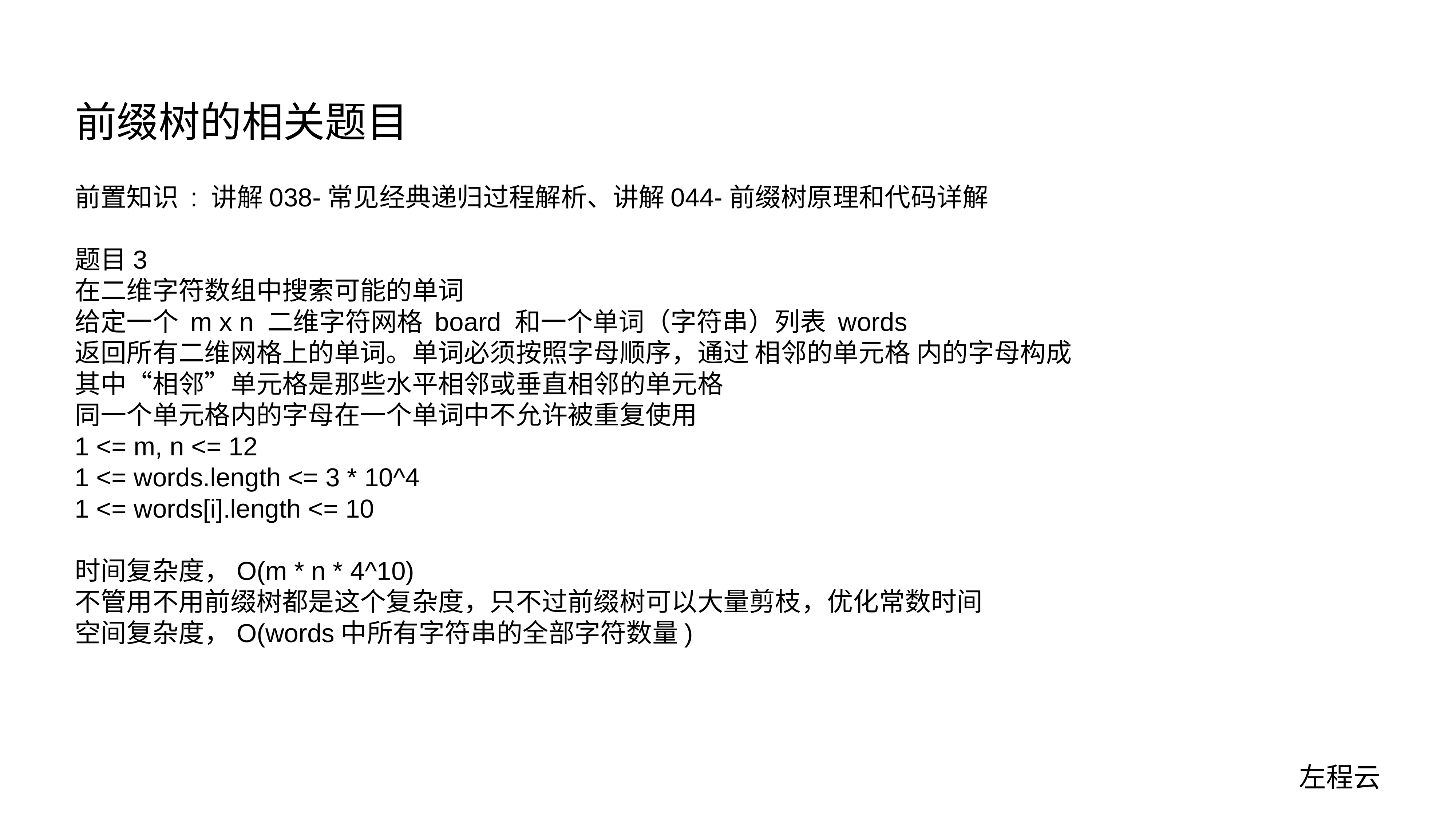

# 前缀树的相关题目
前置知识 : 讲解038-常见经典递归过程解析、讲解044-前缀树原理和代码详解

题目3
在二维字符数组中搜索可能的单词
给定一个 m x n 二维字符网格 board 和一个单词（字符串）列表 words
返回所有二维网格上的单词。单词必须按照字母顺序，通过 相邻的单元格 内的字母构成
其中“相邻”单元格是那些水平相邻或垂直相邻的单元格
同一个单元格内的字母在一个单词中不允许被重复使用
1 <= m, n <= 12
1 <= words.length <= 3 * 10^4
1 <= words[i].length <= 10

时间复杂度，O(m * n * 4^10)
不管用不用前缀树都是这个复杂度，只不过前缀树可以大量剪枝，优化常数时间
空间复杂度，O(words中所有字符串的全部字符数量)
左程云